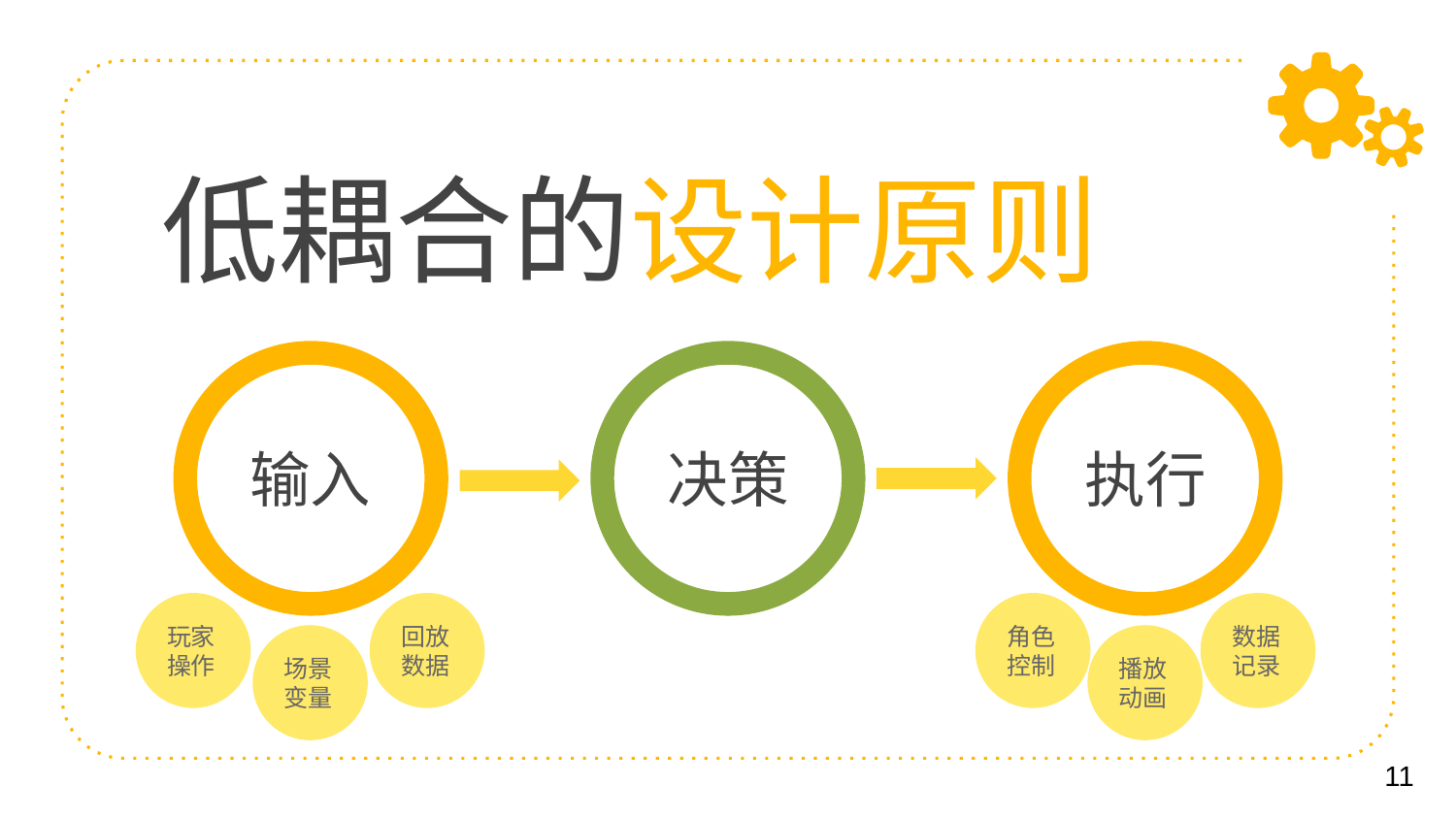

# 低耦合的设计原则

输入
执行
决策

玩家操作
回放数据
角色控制
数据记录
场景变量
播放动画
11